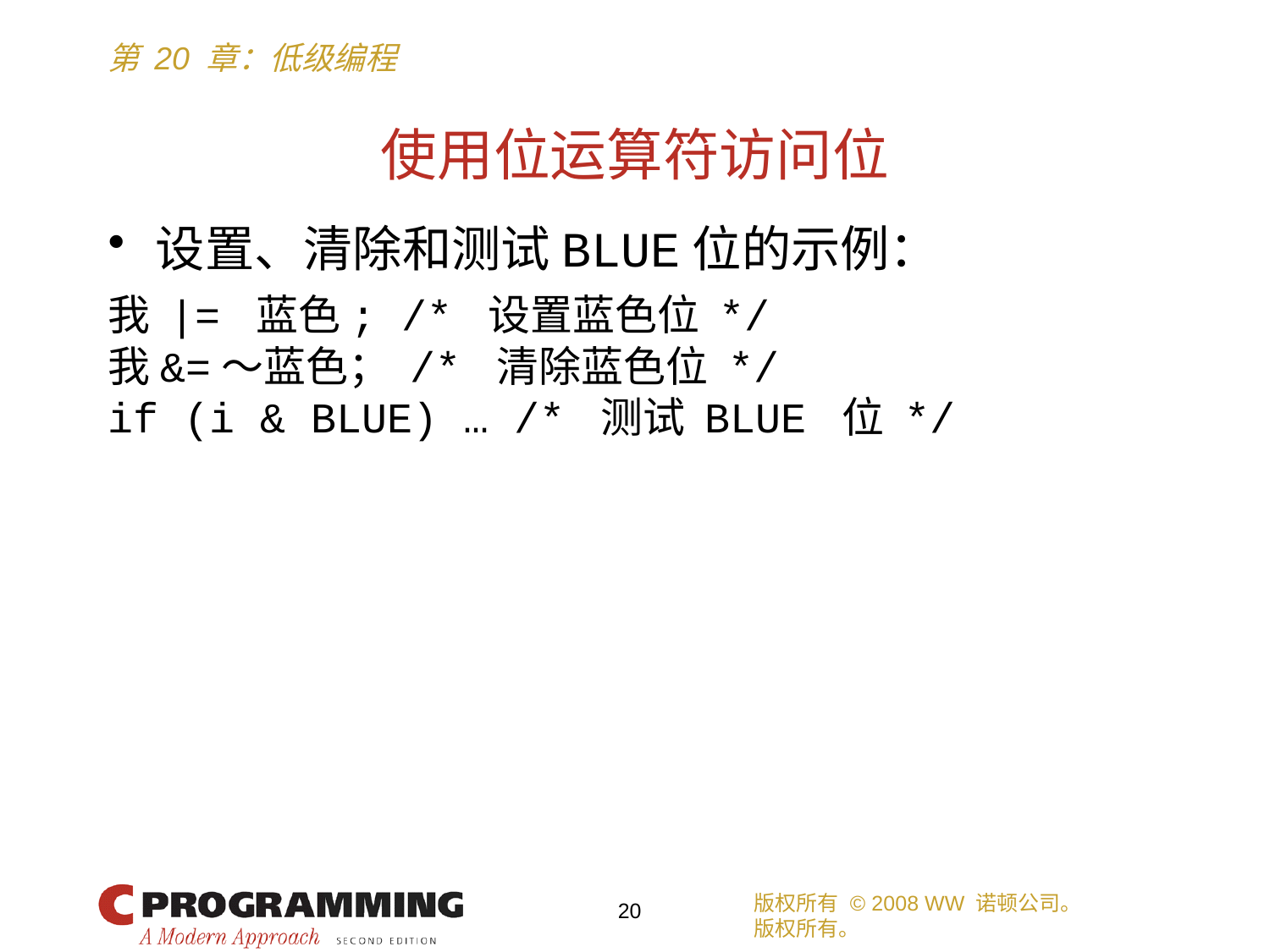

# 使用位运算符访问位
设置、清除和测试BLUE位的示例：
我 |= 蓝色; /* 设置蓝色位 */
我&=〜蓝色； /* 清除蓝色位 */
if (i & BLUE) … /* 测试 BLUE 位 */

版权所有 © 2008 WW 诺顿公司。
版权所有。
20